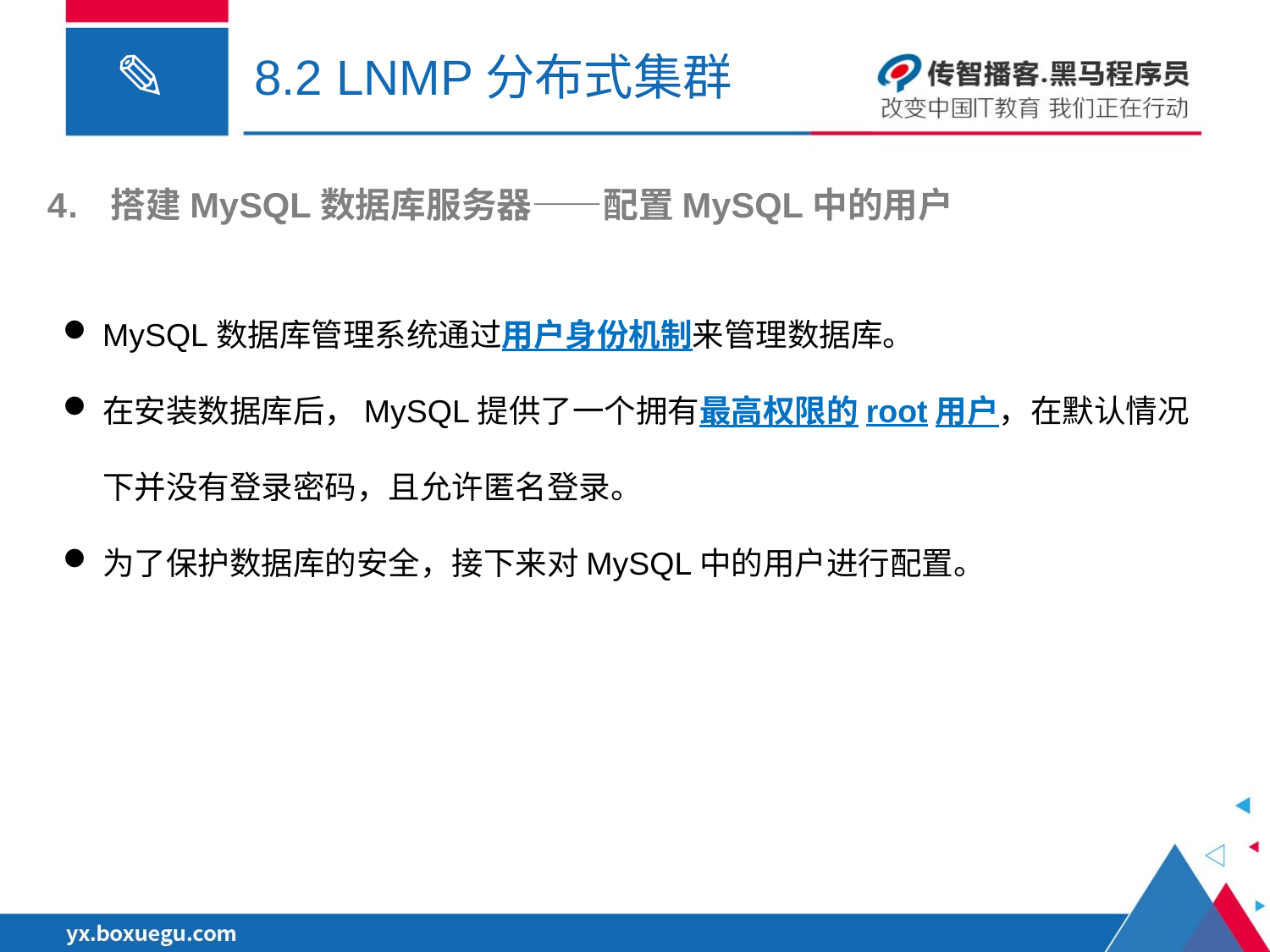

# 8.2 LNMP分布式集群
搭建MySQL数据库服务器——配置MySQL中的用户
MySQL数据库管理系统通过用户身份机制来管理数据库。
在安装数据库后，MySQL提供了一个拥有最高权限的root用户，在默认情况下并没有登录密码，且允许匿名登录。
为了保护数据库的安全，接下来对MySQL中的用户进行配置。